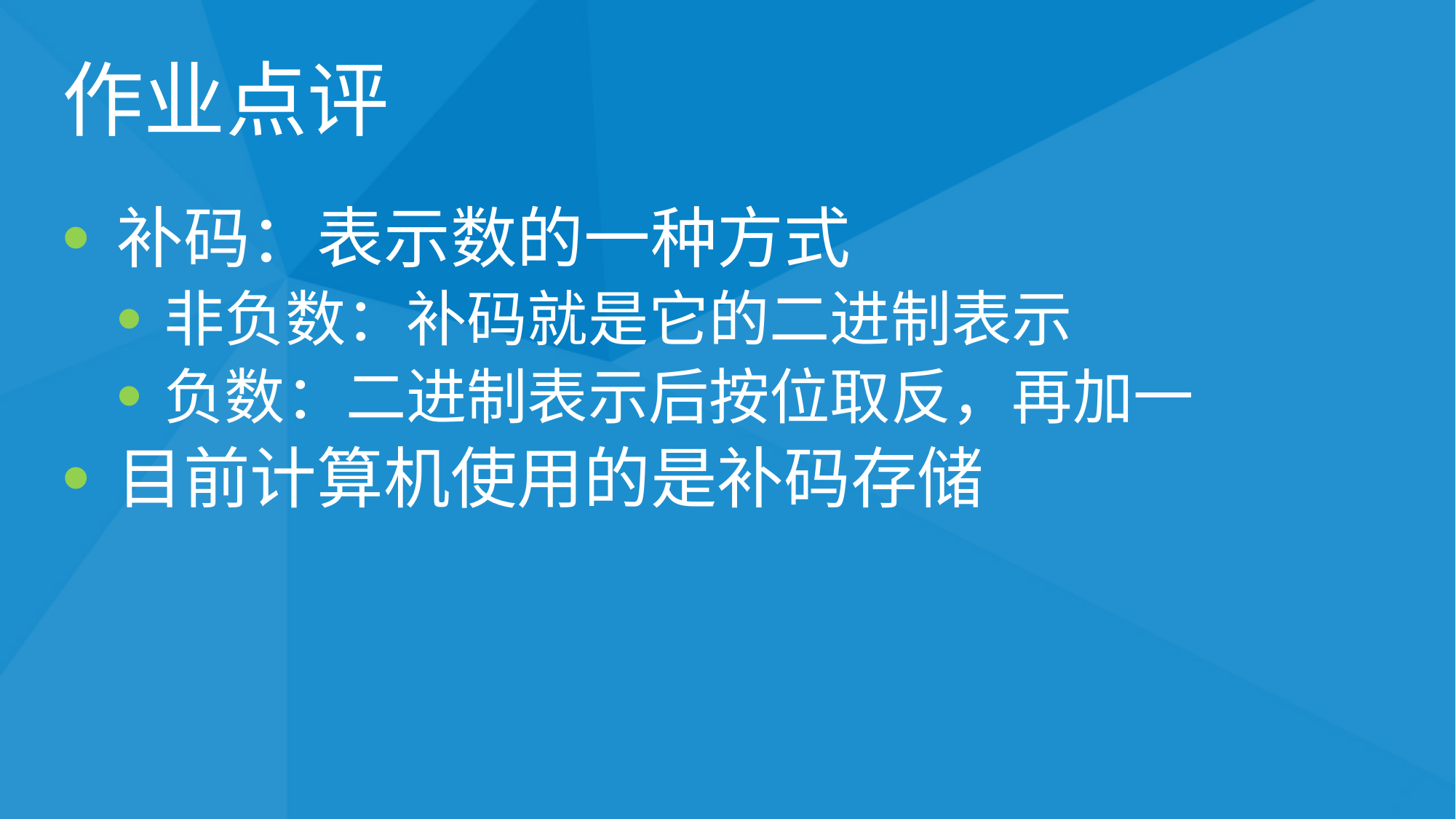

# 作业点评
补码：表示数的一种方式
非负数：补码就是它的二进制表示
负数：二进制表示后按位取反，再加一
目前计算机使用的是补码存储